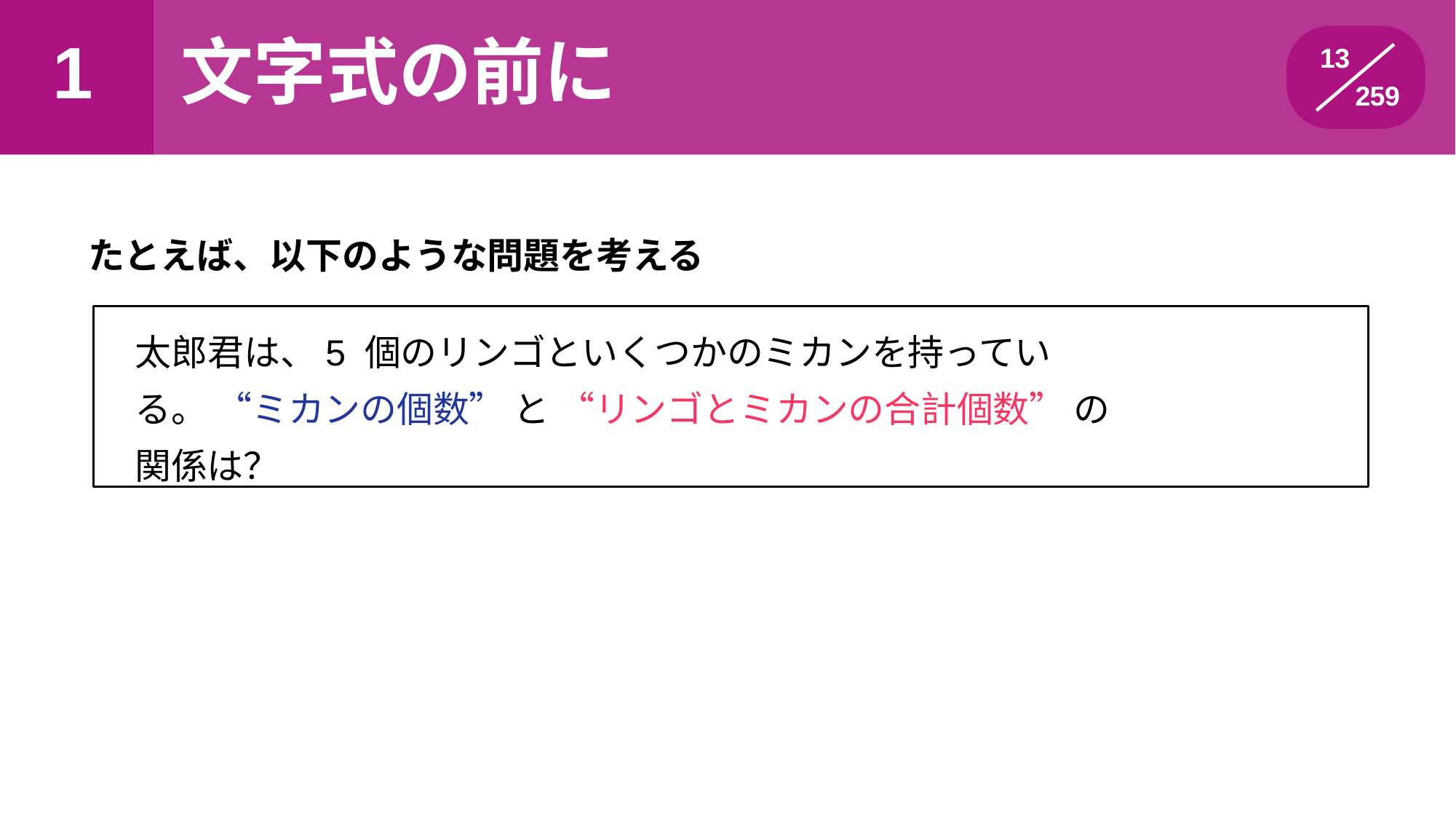

# 1	文字式の前に
13
259
たとえば、以下のような問題を考える
太郎君は、5 個のリンゴといくつかのミカンを持っている。 “ミカンの個数” と “リンゴとミカンの合計個数” の関係は？